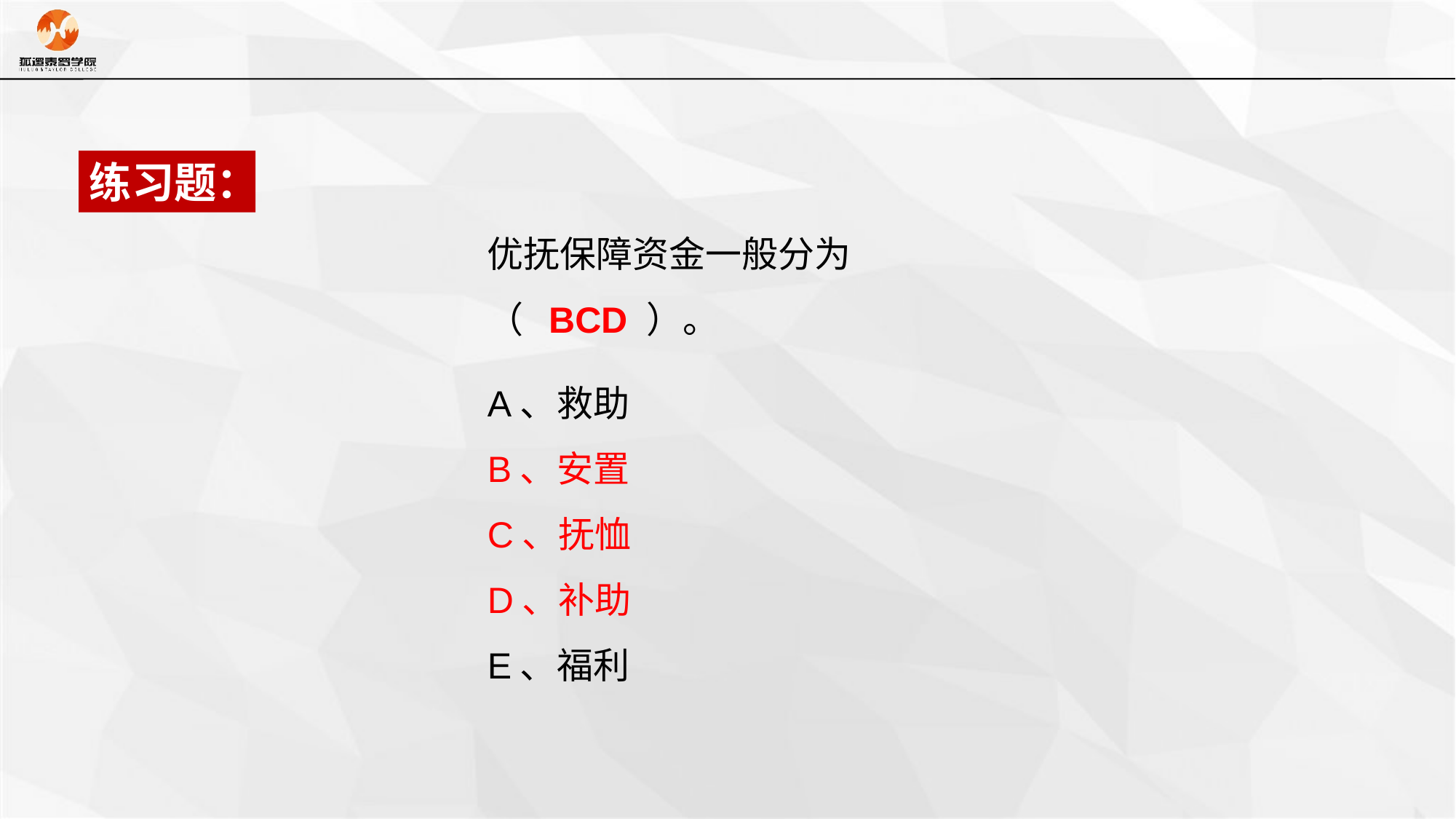

练习题：
优抚保障资金一般分为（  BCD ）。
A、救助
B、安置
C、抚恤
D、补助
E、福利